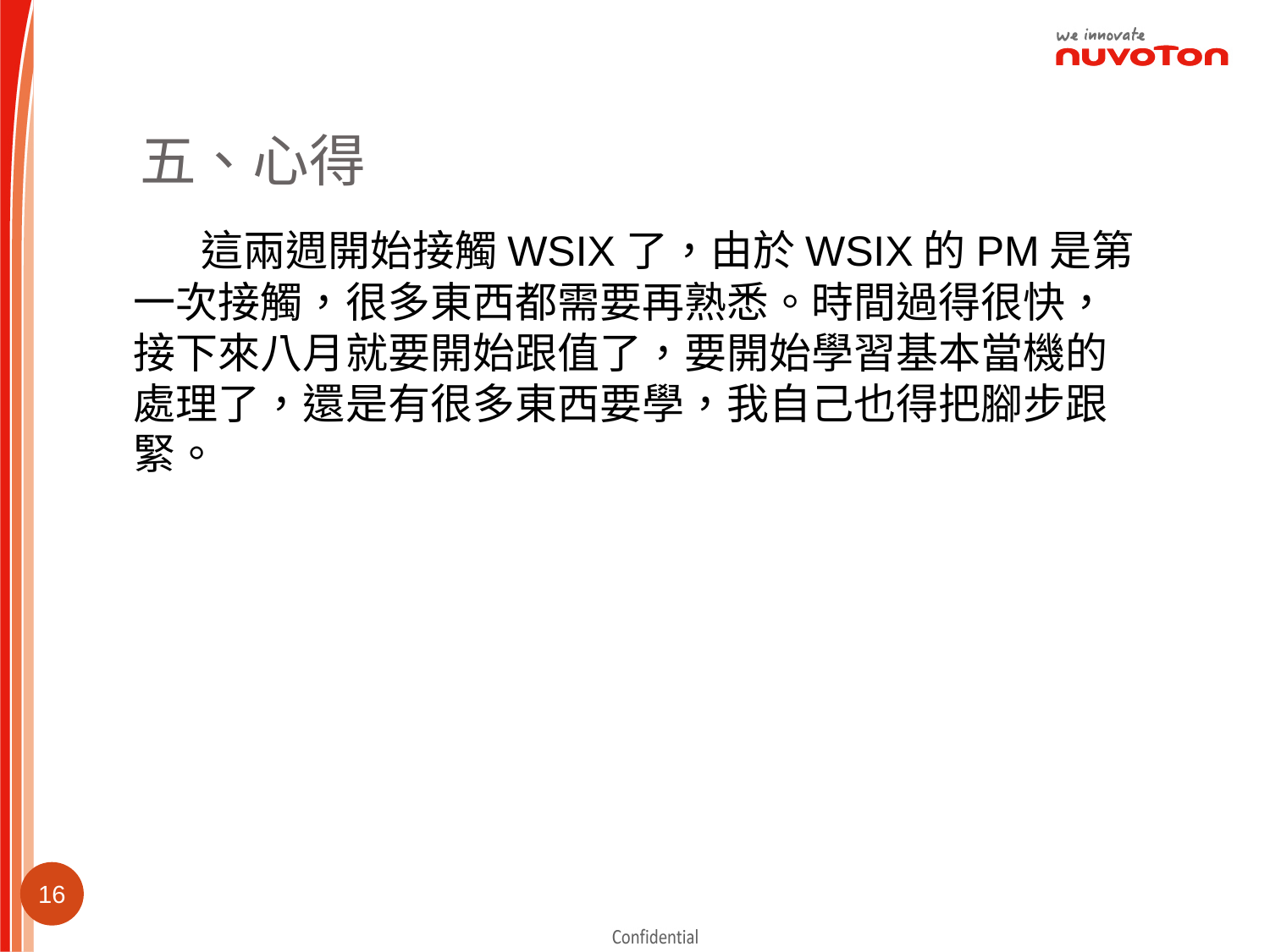

# 五、心得
      這兩週開始接觸WSIX了，由於WSIX的PM是第一次接觸，很多東西都需要再熟悉。時間過得很快，接下來八月就要開始跟值了，要開始學習基本當機的處理了，還是有很多東西要學，我自己也得把腳步跟緊。

16